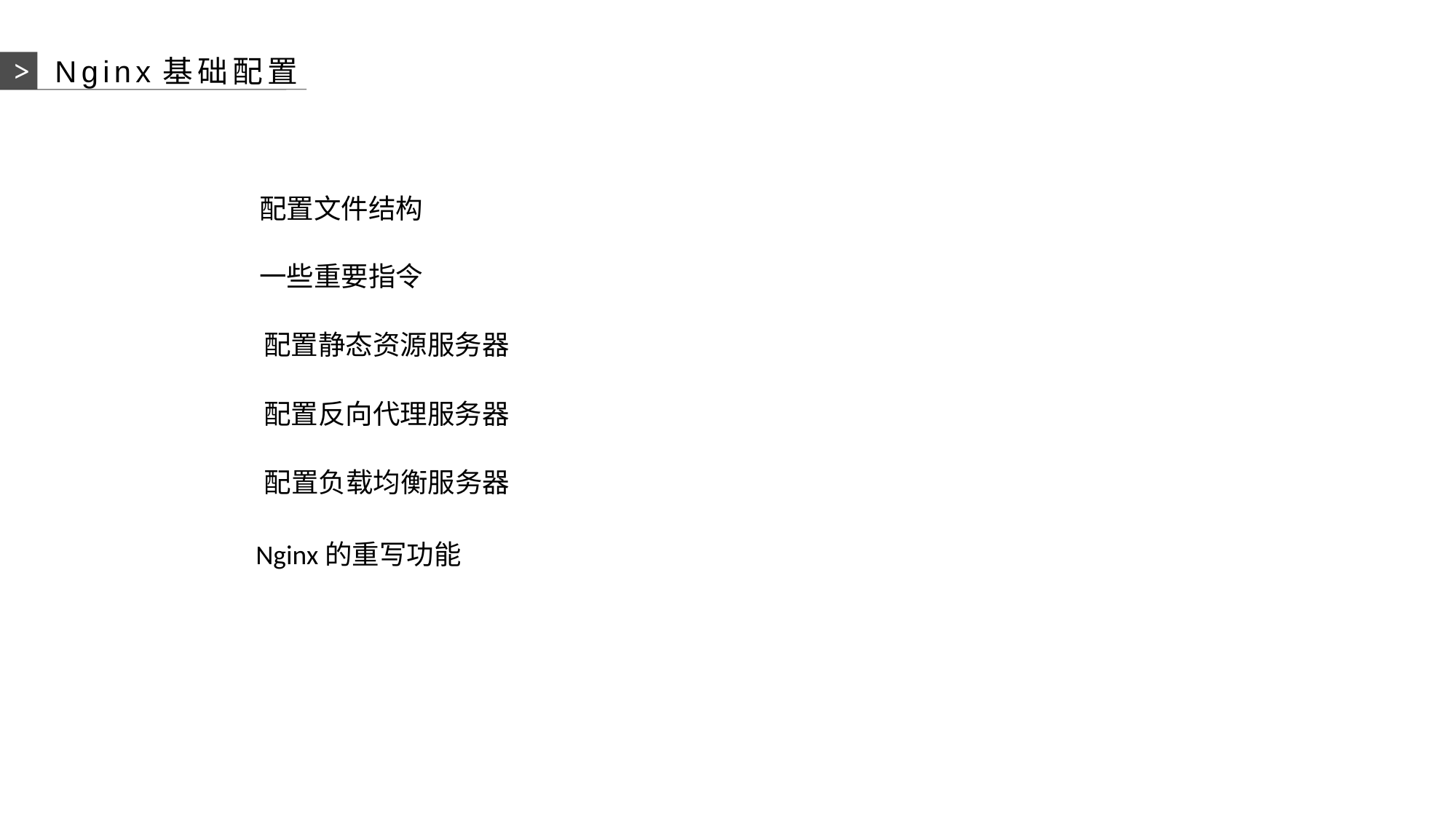

>
Nginx基础配置

配置文件结构
一些重要指令
配置静态资源服务器
配置反向代理服务器
配置负载均衡服务器
Nginx的重写功能